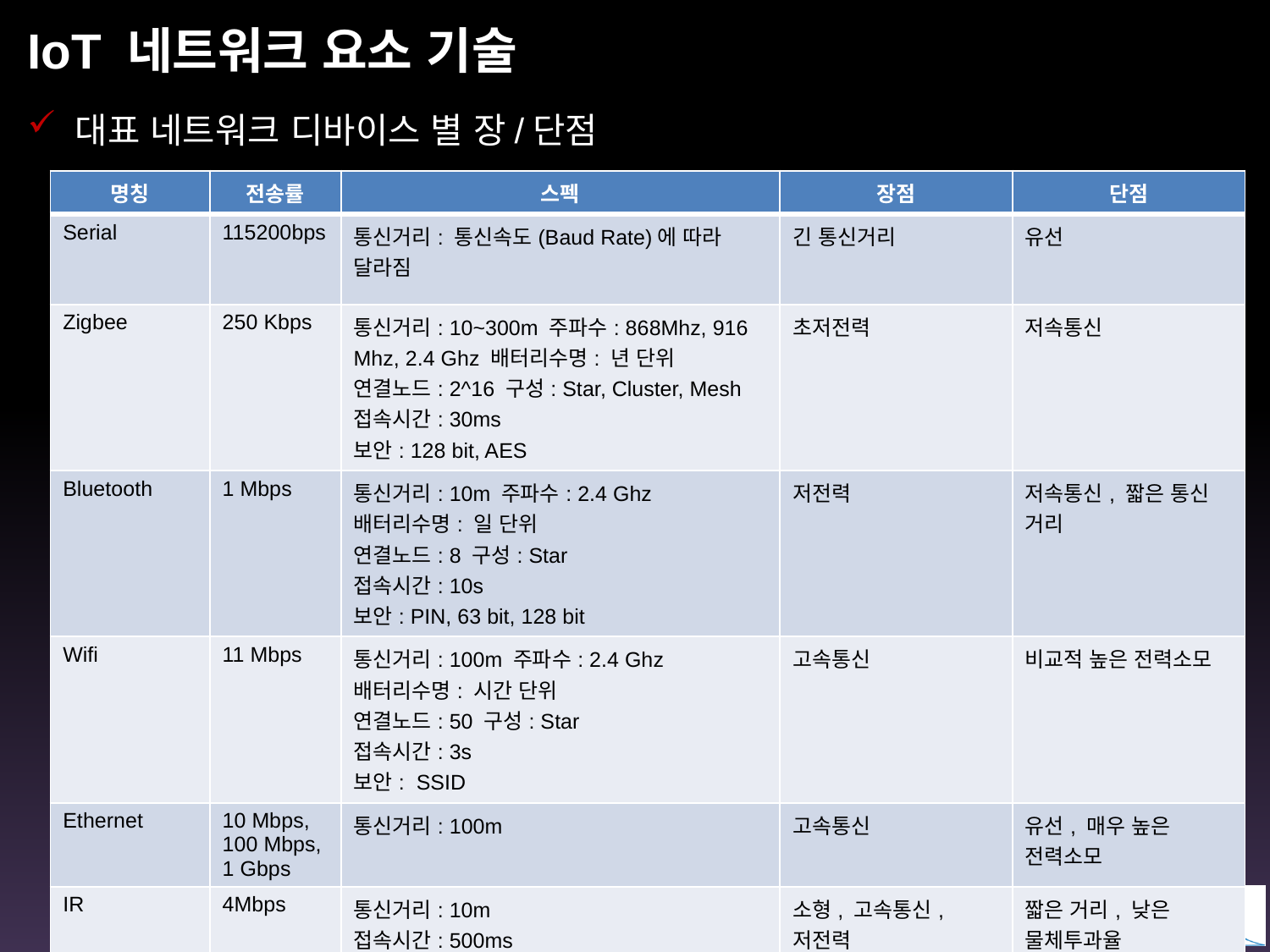

# IoT 네트워크 요소 기술
대표 네트워크 디바이스 별 장/단점

| 명칭 | 전송률 | 스펙 | 장점 | 단점 |
| --- | --- | --- | --- | --- |
| Serial | 115200bps | 통신거리: 통신속도(Baud Rate)에 따라 달라짐 | 긴 통신거리 | 유선 |
| Zigbee | 250 Kbps | 통신거리: 10~300m 주파수: 868Mhz, 916 Mhz, 2.4 Ghz 배터리수명: 년 단위 연결노드: 2^16 구성: Star, Cluster, Mesh 접속시간: 30ms 보안: 128 bit, AES | 초저전력 | 저속통신 |
| Bluetooth | 1 Mbps | 통신거리: 10m 주파수: 2.4 Ghz 배터리수명: 일 단위 연결노드: 8 구성: Star 접속시간: 10s 보안: PIN, 63 bit, 128 bit | 저전력 | 저속통신, 짧은 통신 거리 |
| Wifi | 11 Mbps | 통신거리: 100m 주파수: 2.4 Ghz 배터리수명: 시간 단위 연결노드: 50 구성: Star 접속시간: 3s 보안: SSID | 고속통신 | 비교적 높은 전력소모 |
| Ethernet | 10 Mbps, 100 Mbps, 1 Gbps | 통신거리: 100m | 고속통신 | 유선, 매우 높은 전력소모 |
| IR | 4Mbps | 통신거리: 10m 접속시간: 500ms | 소형, 고속통신, 저전력 | 짧은 거리, 낮은 물체투과율 |
| NFC | 106~848kbps | 통신거리: 10cm 접속시간: 100ms | 보안 | 매우 짧은 통신거리 |
4